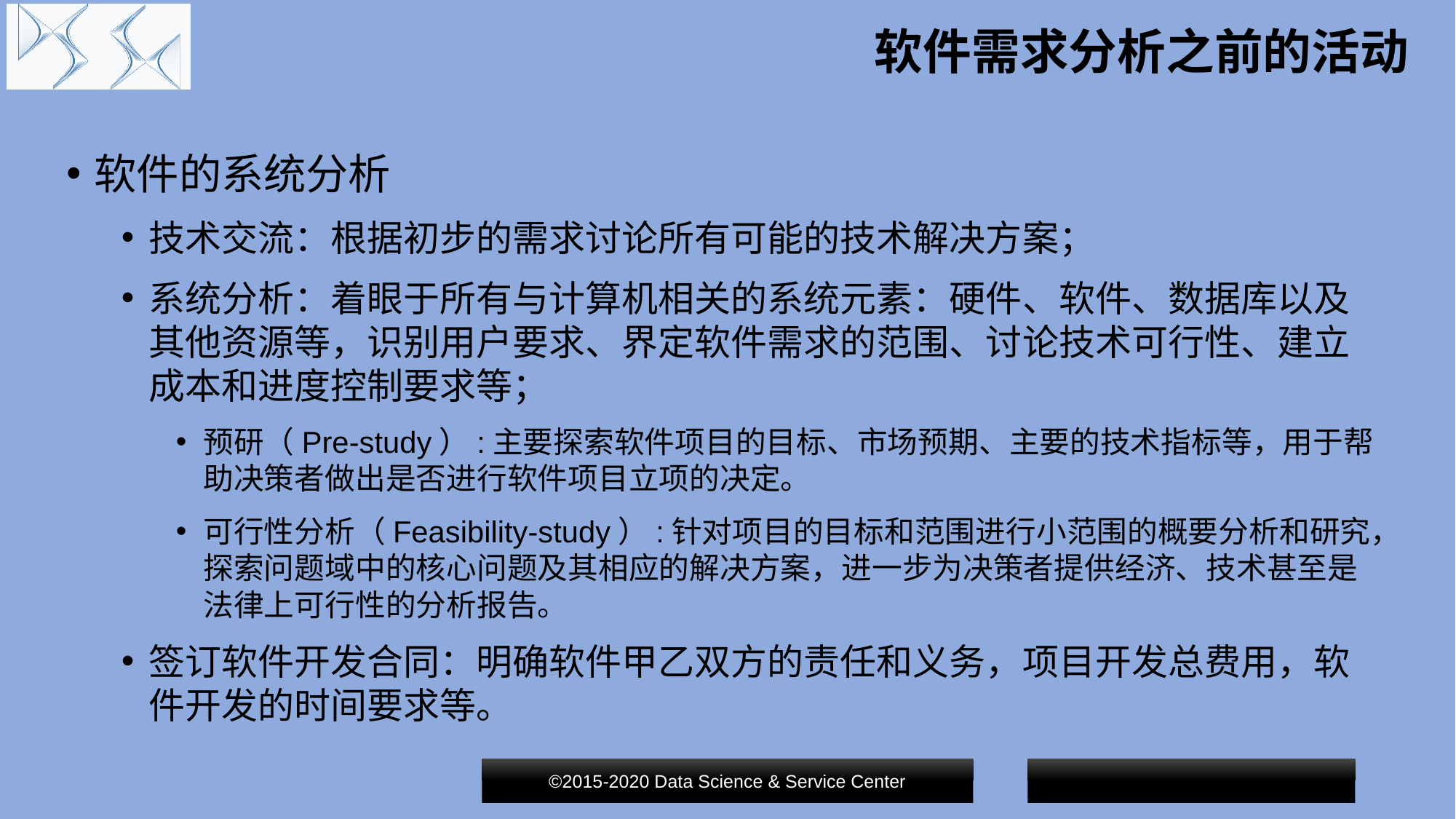

# 软件需求分析之前的活动
软件的系统分析
技术交流：根据初步的需求讨论所有可能的技术解决方案；
系统分析：着眼于所有与计算机相关的系统元素：硬件、软件、数据库以及其他资源等，识别用户要求、界定软件需求的范围、讨论技术可行性、建立成本和进度控制要求等；
预研（Pre-study）:主要探索软件项目的目标、市场预期、主要的技术指标等，用于帮助决策者做出是否进行软件项目立项的决定。
可行性分析（Feasibility-study）:针对项目的目标和范围进行小范围的概要分析和研究，探索问题域中的核心问题及其相应的解决方案，进一步为决策者提供经济、技术甚至是法律上可行性的分析报告。
签订软件开发合同：明确软件甲乙双方的责任和义务，项目开发总费用，软件开发的时间要求等。

©2015-2020 Data Science & Service Center
2